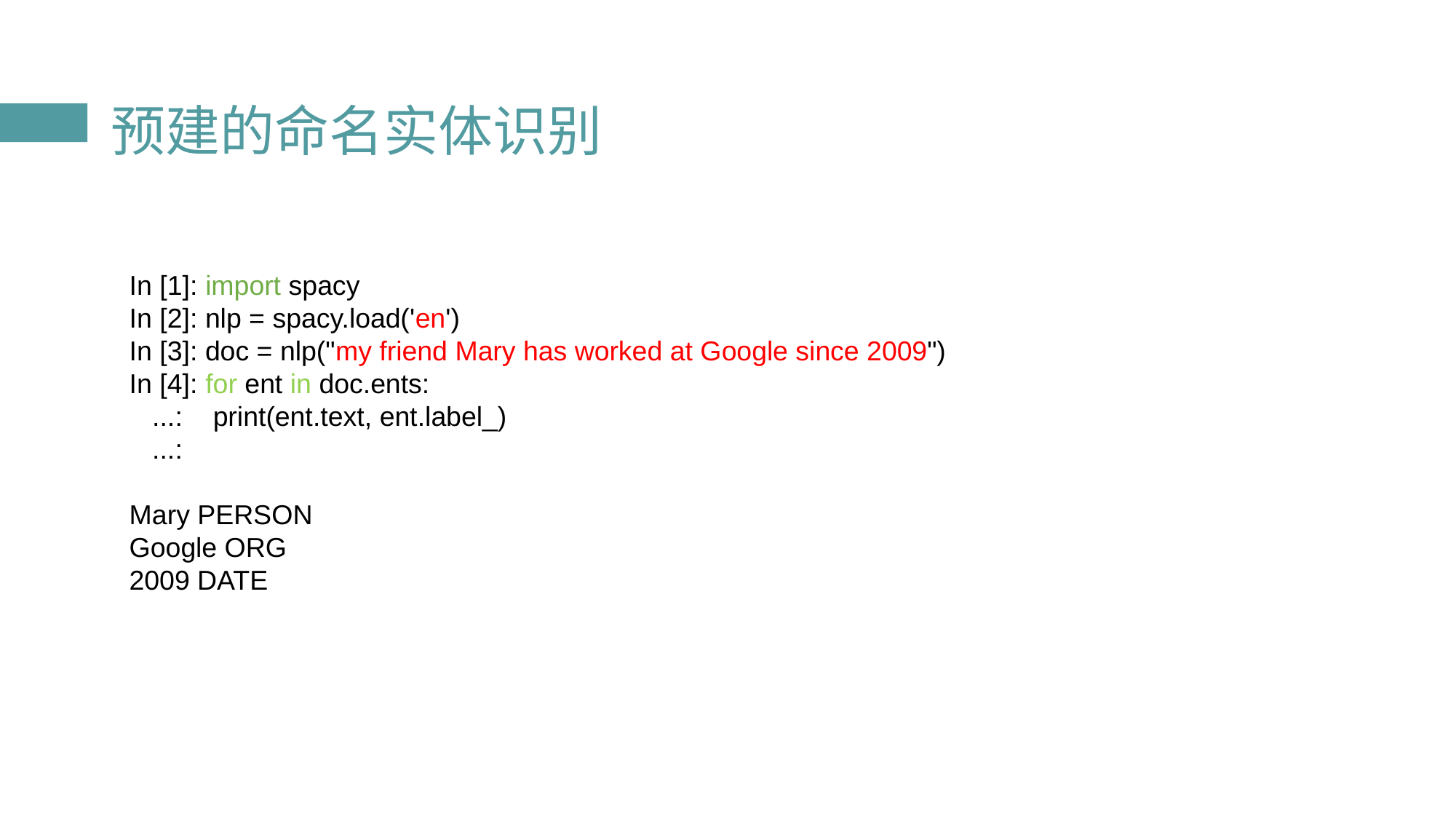

# 预建的命名实体识别
In [1]: import spacy
In [2]: nlp = spacy.load('en')
In [3]: doc = nlp("my friend Mary has worked at Google since 2009")
In [4]: for ent in doc.ents:
   ...:    print(ent.text, ent.label_)
   ...:

Mary PERSON
Google ORG
2009 DATE